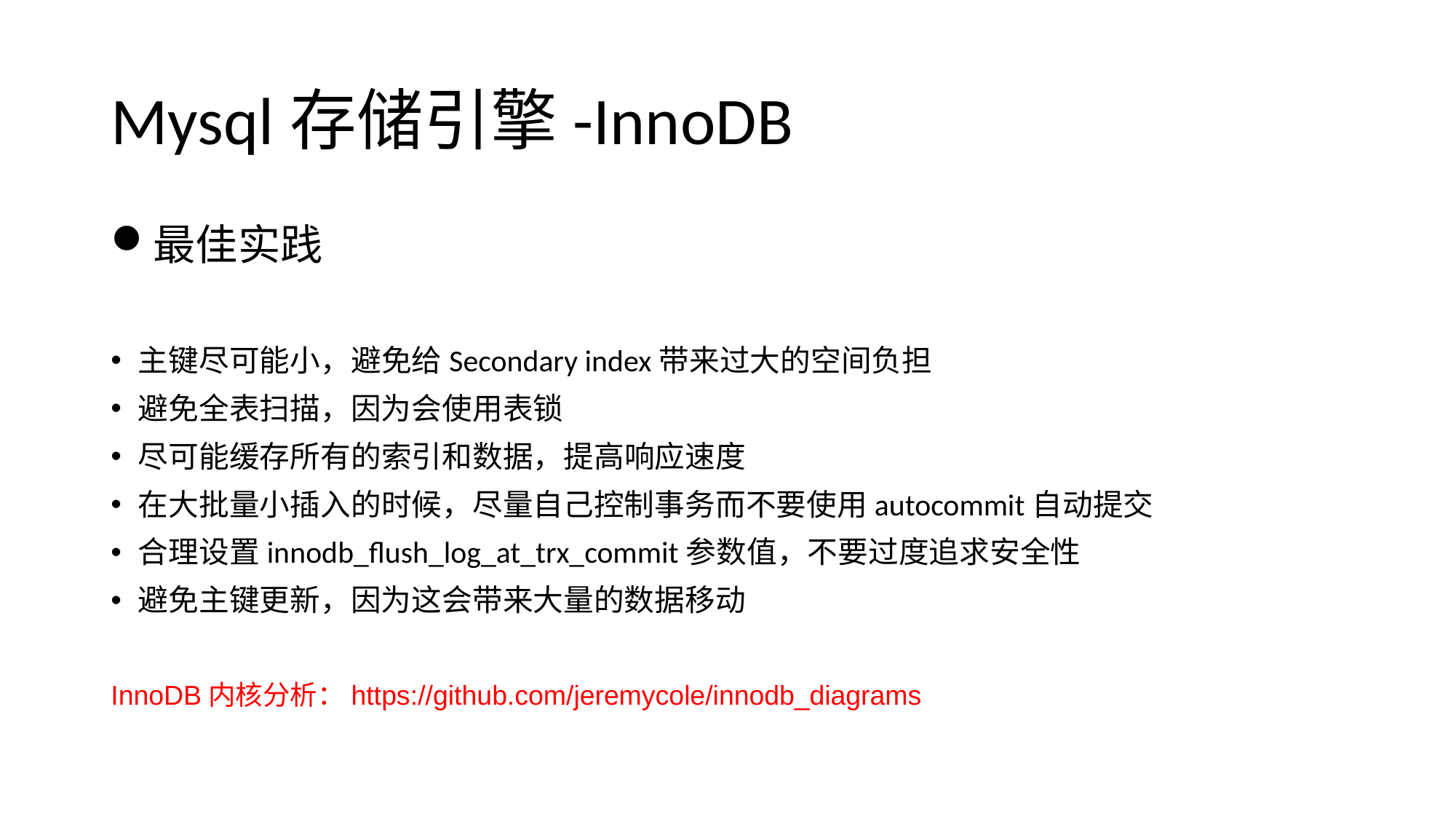

# Mysql存储引擎-InnoDB
最佳实践

主键尽可能小，避免给Secondary index带来过大的空间负担
避免全表扫描，因为会使用表锁
尽可能缓存所有的索引和数据，提高响应速度
在大批量小插入的时候，尽量自己控制事务而不要使用autocommit自动提交
合理设置innodb_flush_log_at_trx_commit参数值，不要过度追求安全性
避免主键更新，因为这会带来大量的数据移动

InnoDB内核分析：https://github.com/jeremycole/innodb_diagrams